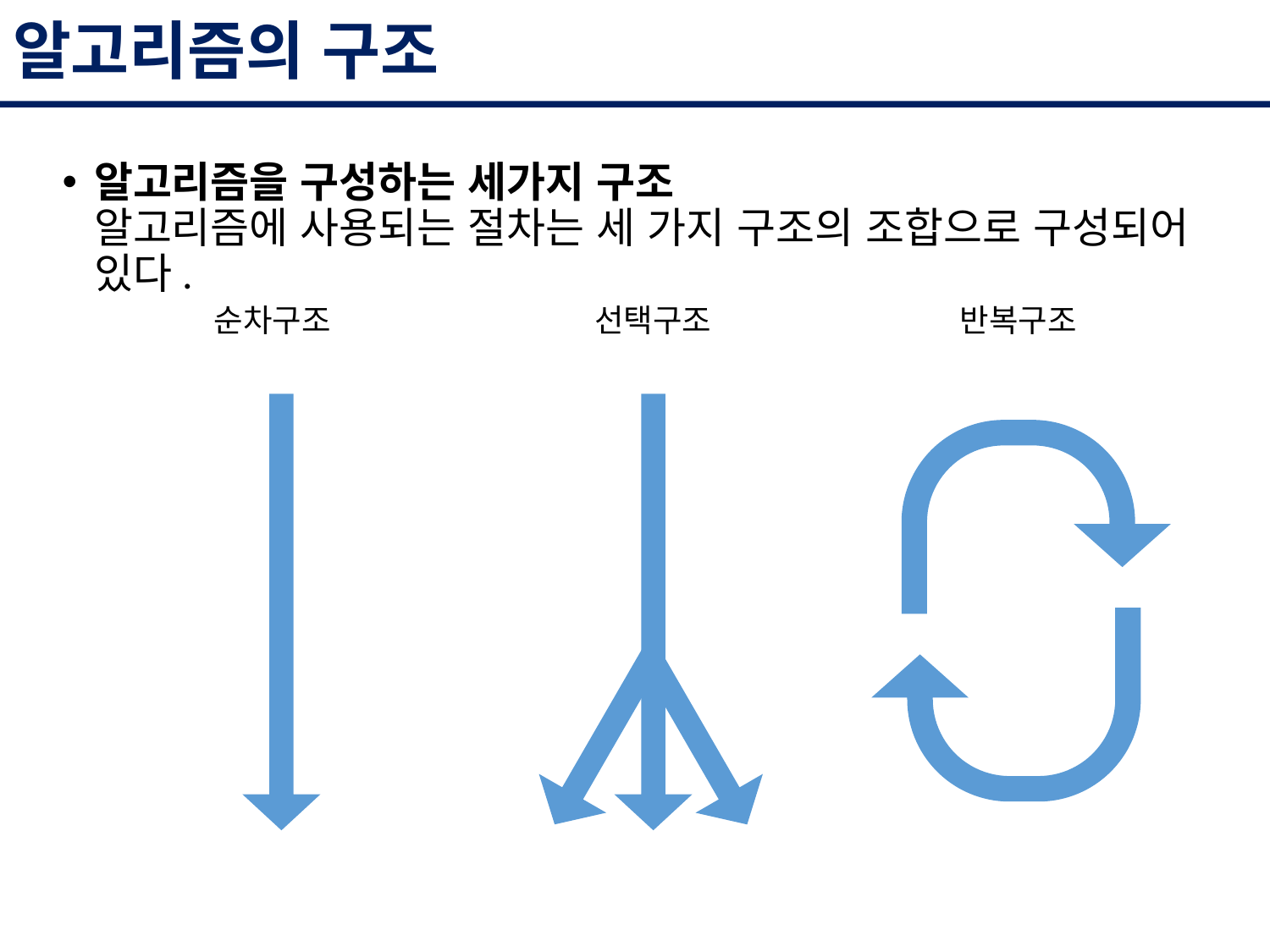

# 알고리즘의 구조
알고리즘을 구성하는 세가지 구조
알고리즘에 사용되는 절차는 세 가지 구조의 조합으로 구성되어 있다.

순차구조
선택구조
반복구조